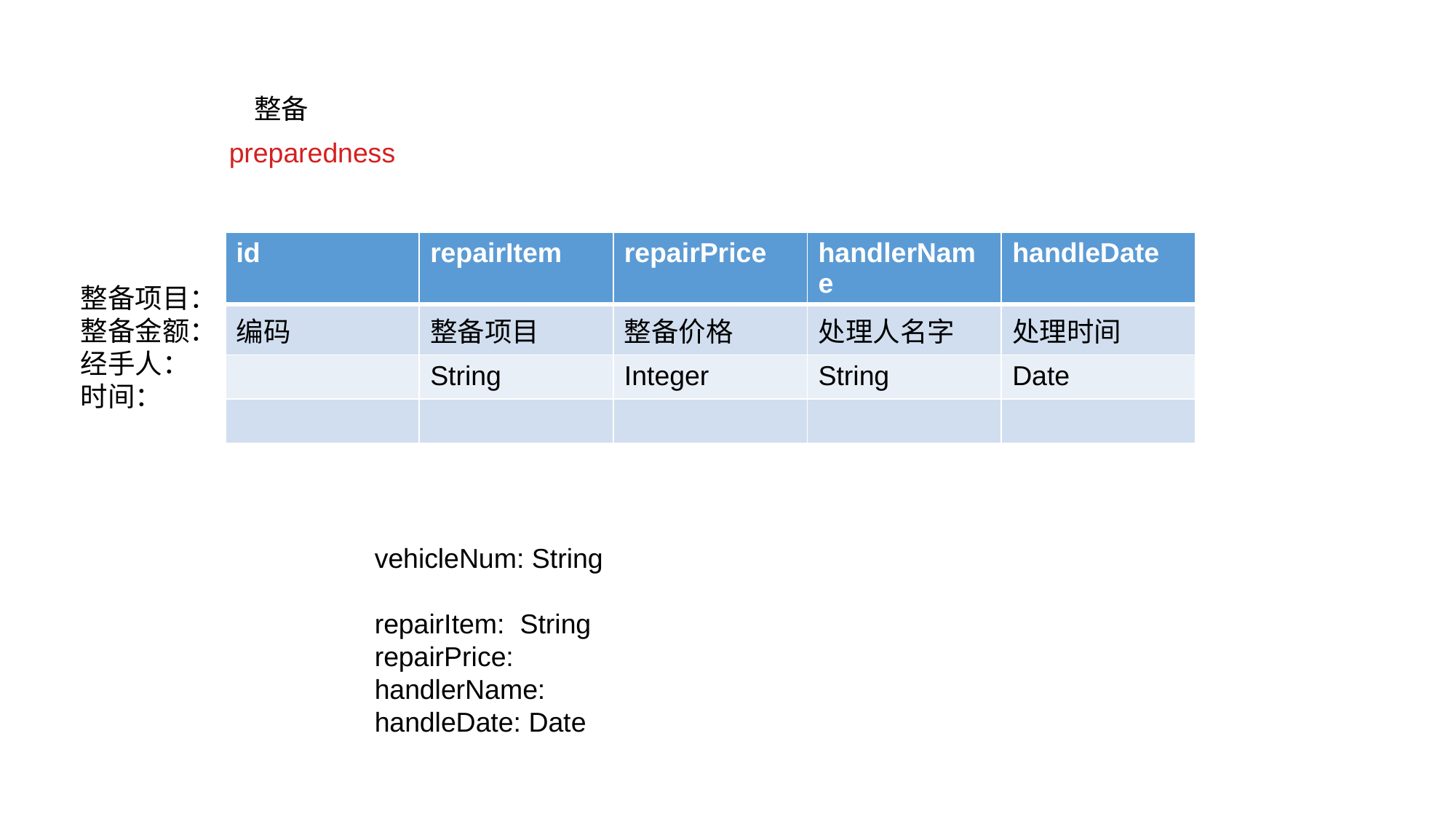

整备
preparedness
| id | repairItem | repairPrice | handlerName | handleDate |
| --- | --- | --- | --- | --- |
| 编码 | 整备项目 | 整备价格 | 处理人名字 | 处理时间 |
|  | String | Integer | String | Date |
|  |  |  |  |  |
整备项目：
整备金额：
经手人：
时间：
vehicleNum: String

repairItem:  String
repairPrice:
handlerName:
handleDate: Date